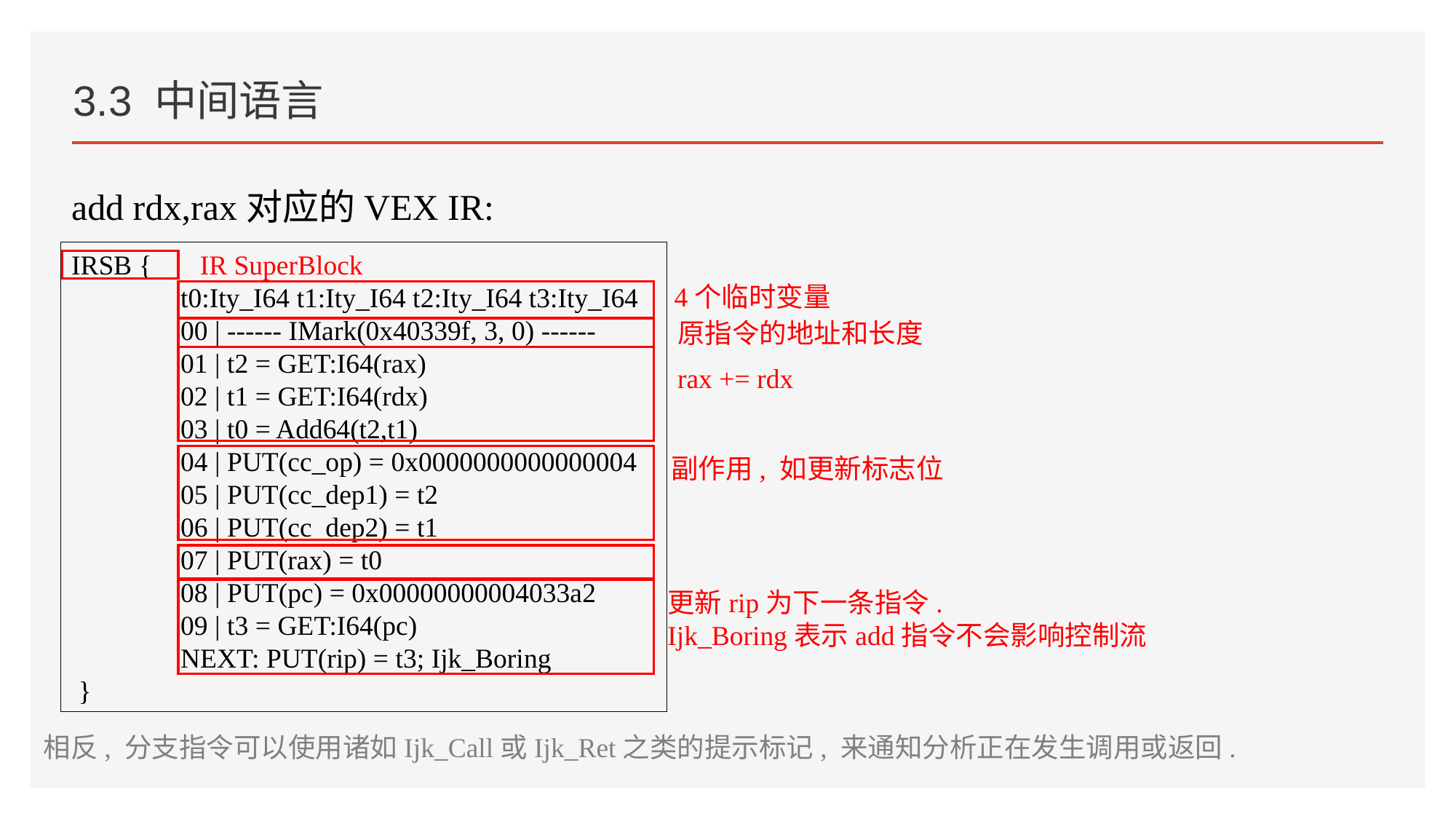

# 3.3 中间语言
add rdx,rax对应的VEX IR:
IRSB {
	t0:Ity_I64 t1:Ity_I64 t2:Ity_I64 t3:Ity_I64
	00 | ------ IMark(0x40339f, 3, 0) ------
	01 | t2 = GET:I64(rax)
	02 | t1 = GET:I64(rdx)
	03 | t0 = Add64(t2,t1)
	04 | PUT(cc_op) = 0x0000000000000004
	05 | PUT(cc_dep1) = t2
	06 | PUT(cc_dep2) = t1
	07 | PUT(rax) = t0
	08 | PUT(pc) = 0x00000000004033a2
	09 | t3 = GET:I64(pc)
	NEXT: PUT(rip) = t3; Ijk_Boring
 }
IR SuperBlock

4个临时变量

原指令的地址和长度

rax += rdx

副作用, 如更新标志位

更新rip为下一条指令.
Ijk_Boring表示add指令不会影响控制流
相反, 分支指令可以使用诸如Ijk_Call或Ijk_Ret之类的提示标记, 来通知分析正在发生调用或返回.